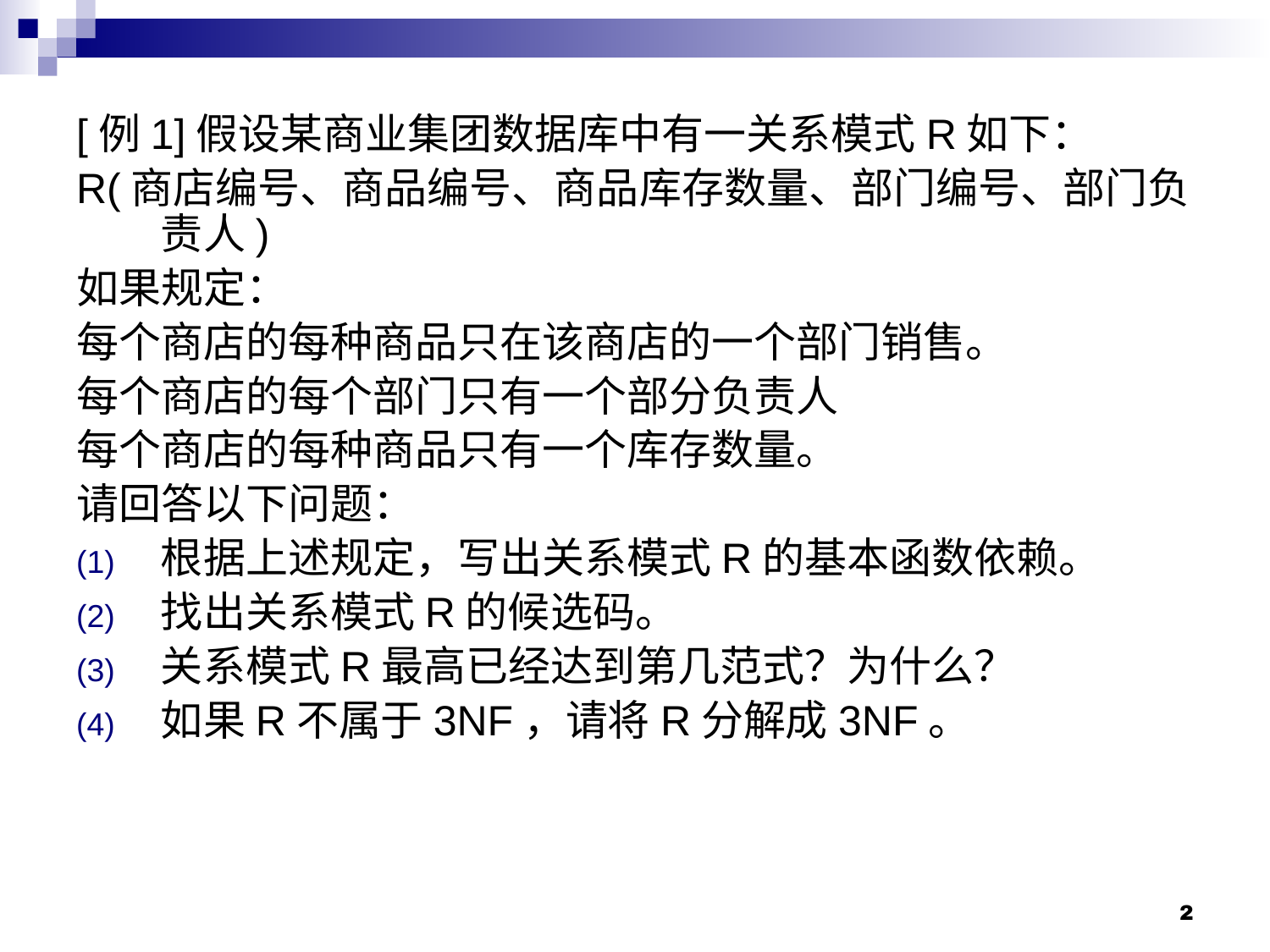

[例1]假设某商业集团数据库中有一关系模式R如下：
R(商店编号、商品编号、商品库存数量、部门编号、部门负责人)
如果规定：
每个商店的每种商品只在该商店的一个部门销售。
每个商店的每个部门只有一个部分负责人
每个商店的每种商品只有一个库存数量。
请回答以下问题：
根据上述规定，写出关系模式R的基本函数依赖。
找出关系模式R的候选码。
关系模式R最高已经达到第几范式？为什么？
如果R不属于3NF，请将R分解成3NF。
2